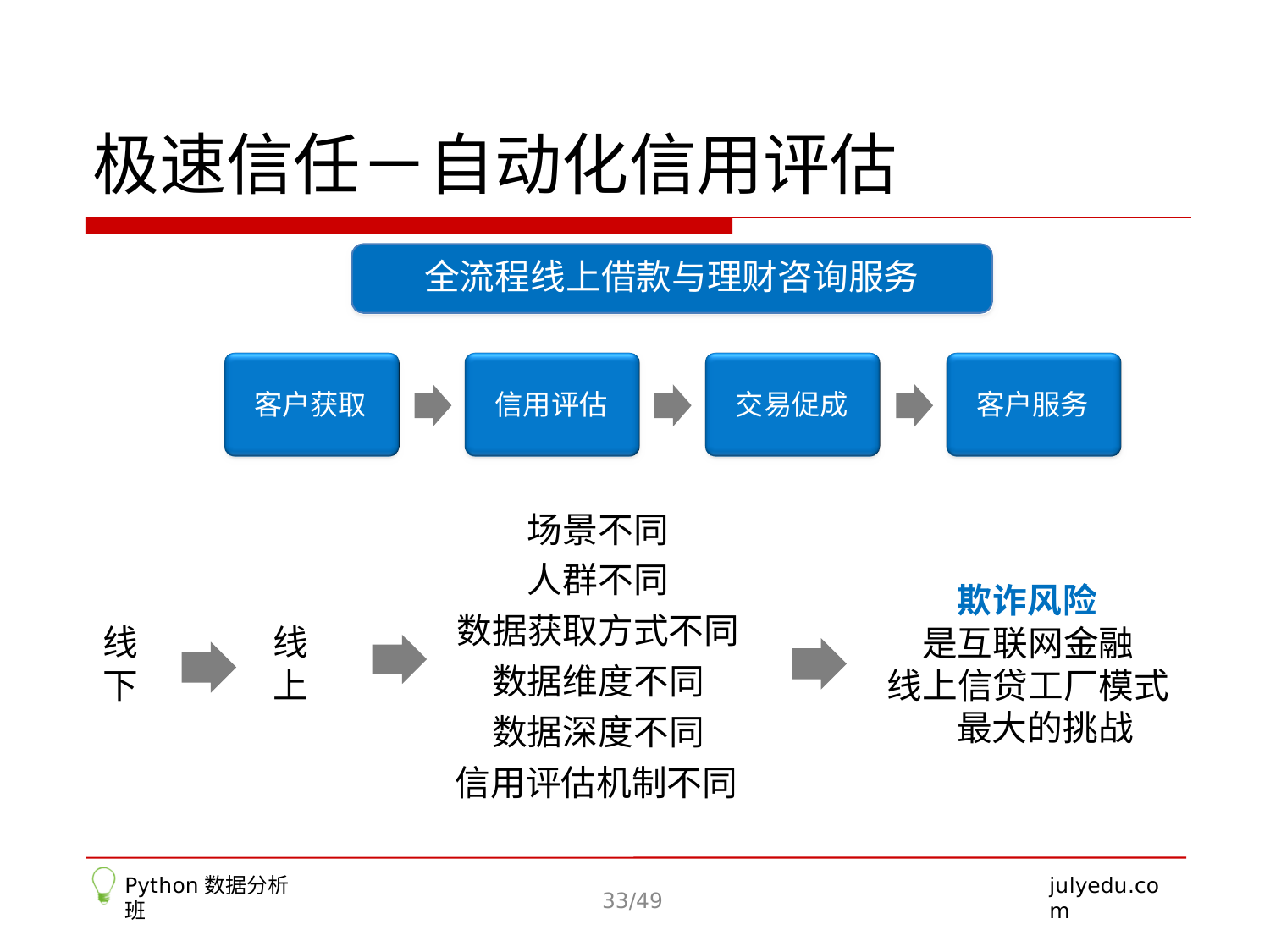

# 极速信任－自动化信用评估

全流程线上借款与理财咨询服务

客户获取
信用评估
交易促成
客户服务
场景不同
人群不同
数据获取方式不同 数据维度不同 数据深度不同
信用评估机制不同
欺诈风险
是互联网金融 线上信贷工厂模式
最大的挑战
线 下
线 上

Python数据分析班
julyedu.com
33/49